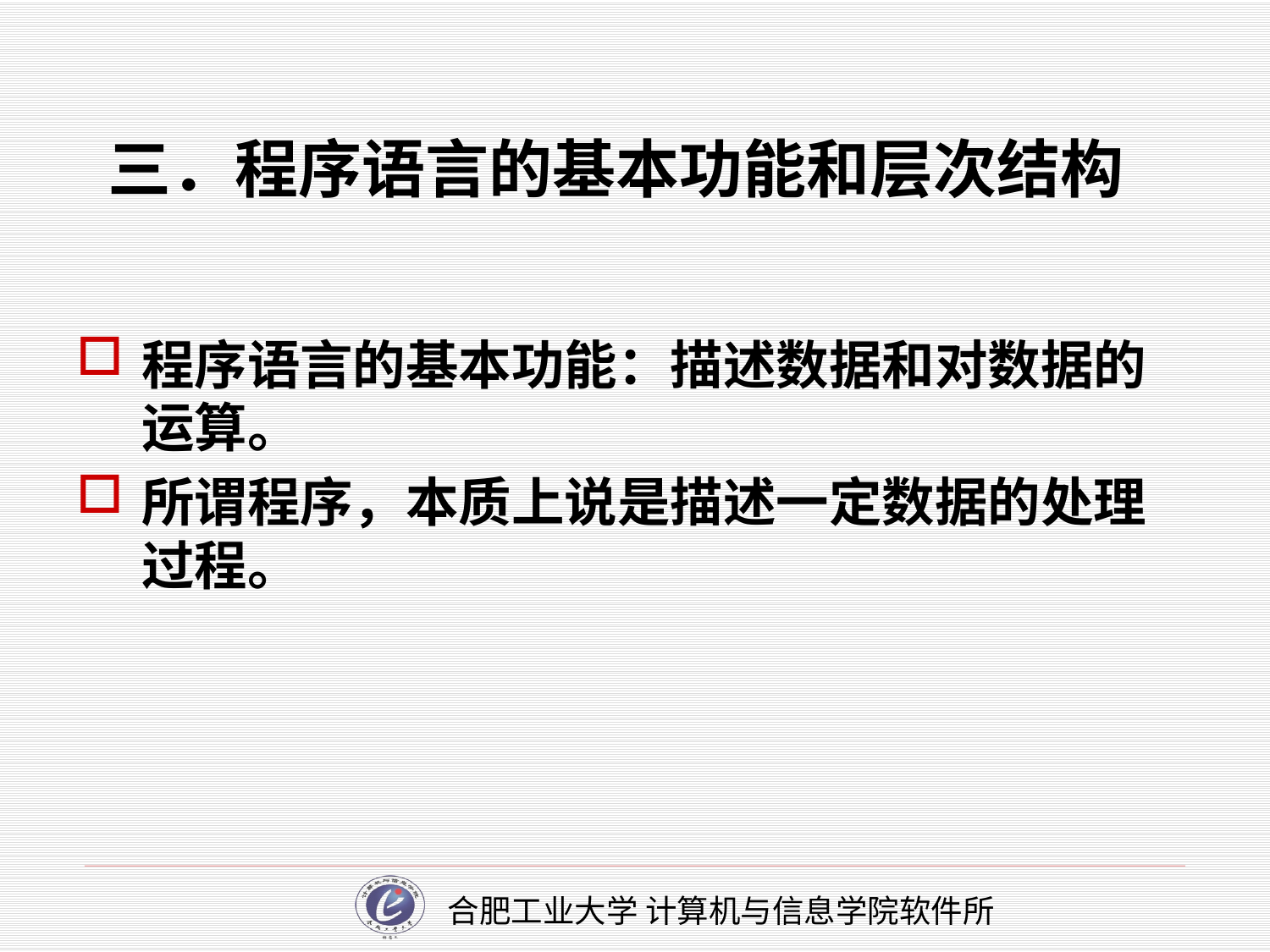

# 三．程序语言的基本功能和层次结构
程序语言的基本功能：描述数据和对数据的运算。
所谓程序，本质上说是描述一定数据的处理过程。

9